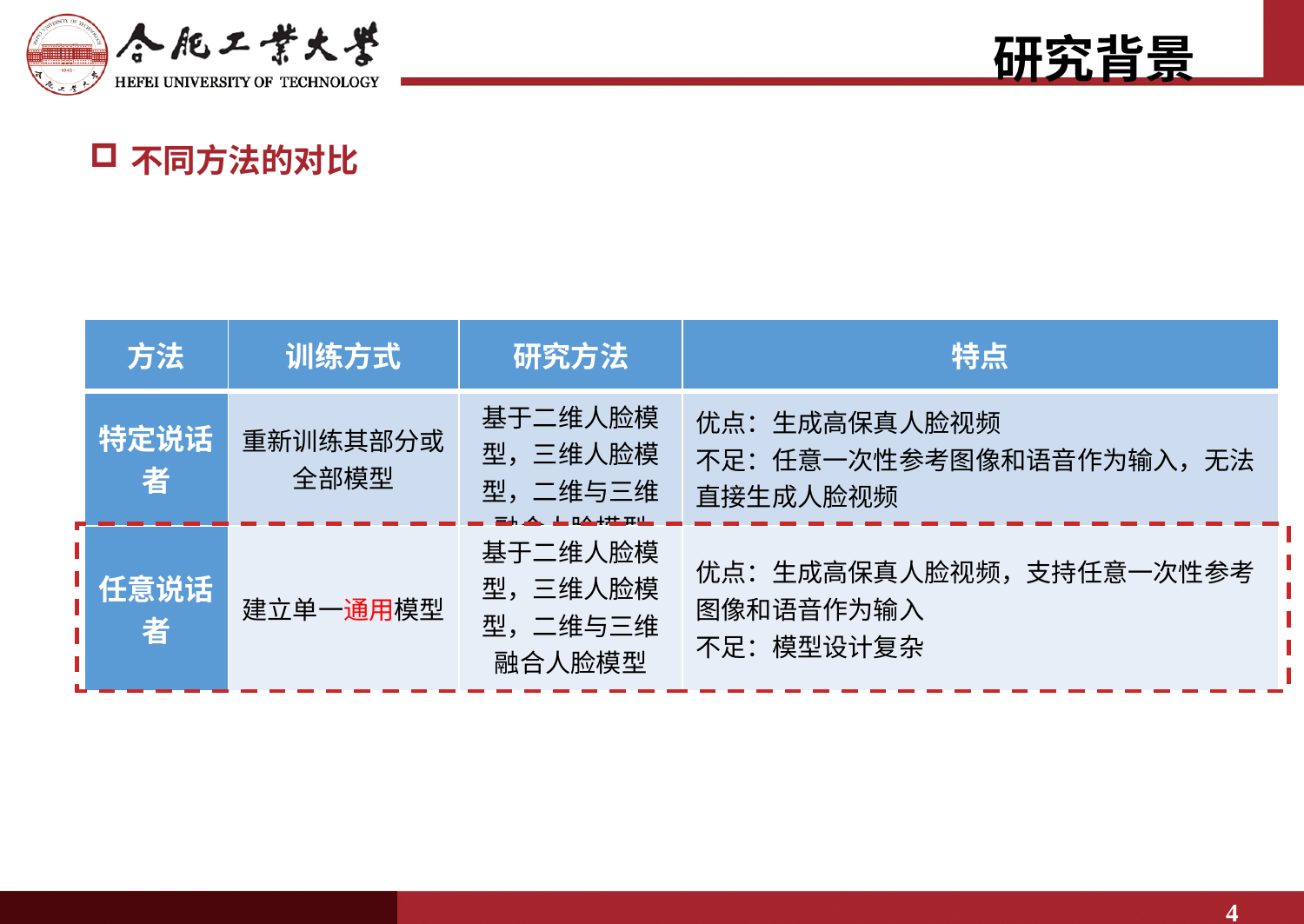

研究背景
不同方法的对比
| 方法 | 训练方式 | 研究方法 | 特点 |
| --- | --- | --- | --- |
| 特定说话者 | 重新训练其部分或全部模型 | 基于二维人脸模型，三维人脸模型，二维与三维融合人脸模型 | 优点：生成高保真人脸视频 不足：任意一次性参考图像和语音作为输入，无法直接生成人脸视频 |
| 任意说话者 | 建立单一通用模型 | 基于二维人脸模型，三维人脸模型，二维与三维融合人脸模型 | 优点：生成高保真人脸视频，支持任意一次性参考图像和语音作为输入 不足：模型设计复杂 |

4